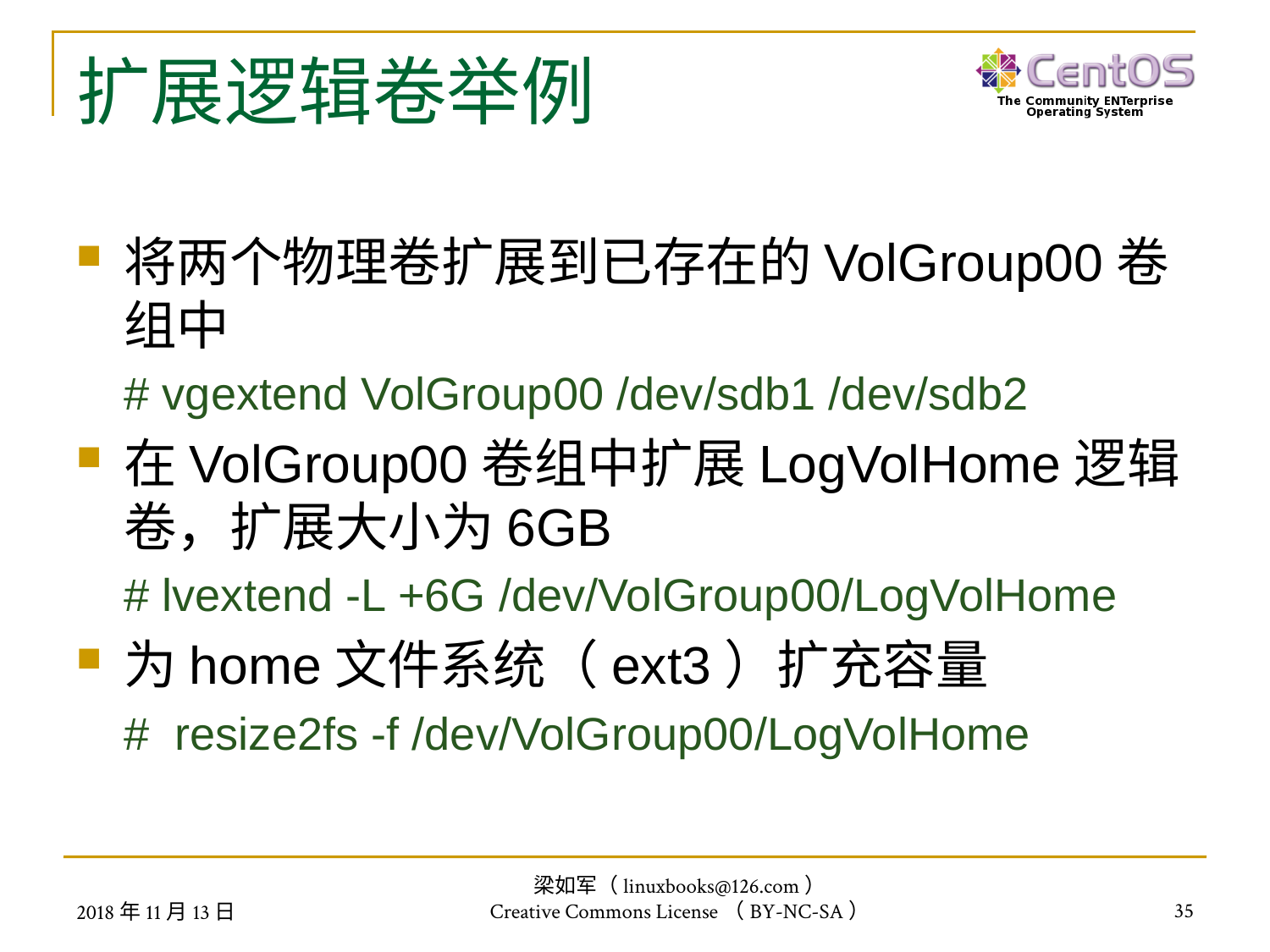

# 扩展逻辑卷举例
将两个物理卷扩展到已存在的VolGroup00卷组中
# vgextend VolGroup00 /dev/sdb1 /dev/sdb2
在VolGroup00卷组中扩展LogVolHome逻辑卷，扩展大小为6GB
# lvextend -L +6G /dev/VolGroup00/LogVolHome
为home文件系统（ext3）扩充容量
#  resize2fs -f /dev/VolGroup00/LogVolHome
梁如军（linuxbooks@126.com）
Creative Commons License（BY-NC-SA）
2018年11月13日
35